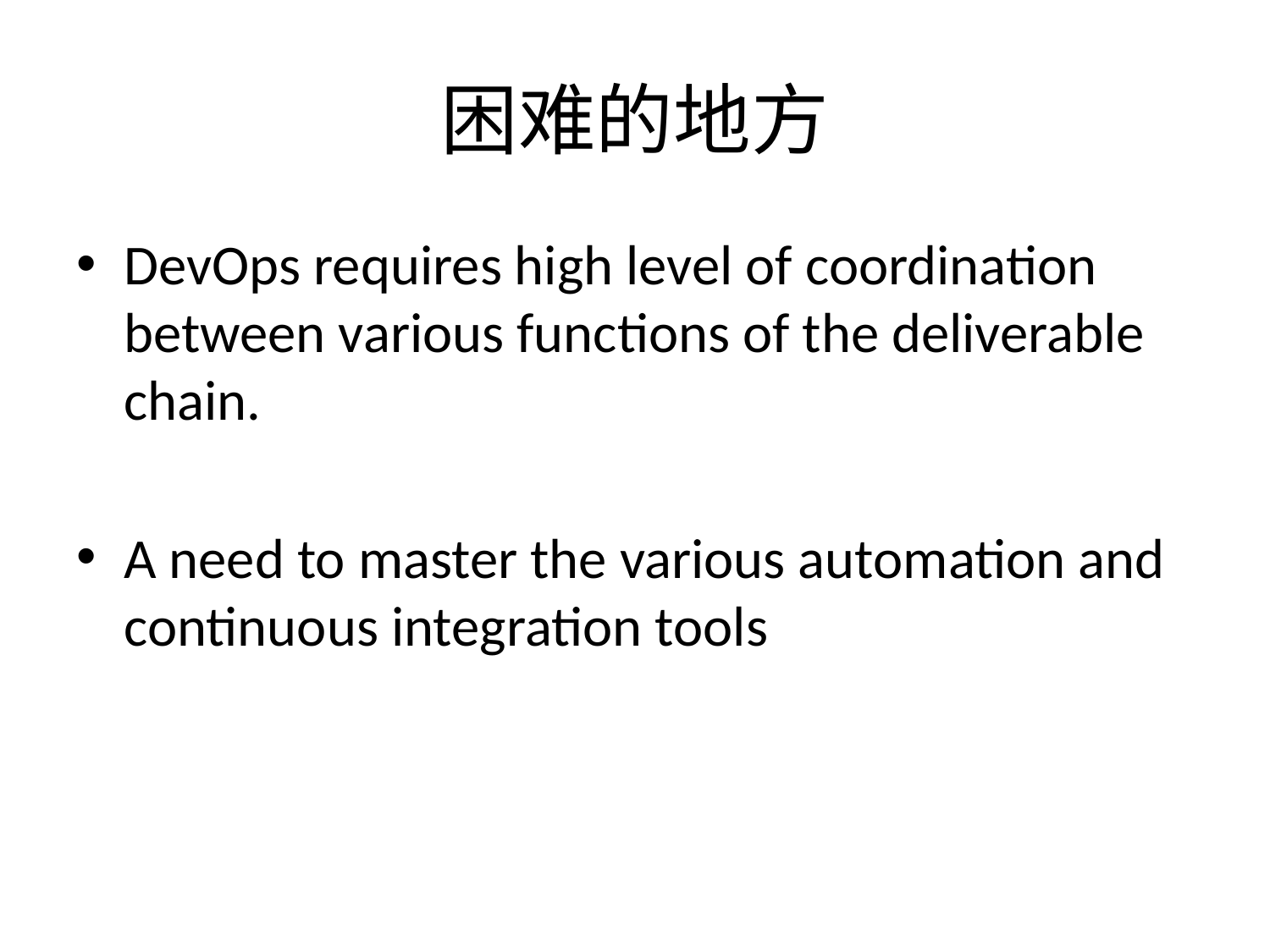

# 困难的地方
DevOps requires high level of coordination between various functions of the deliverable chain.

A need to master the various automation and continuous integration tools